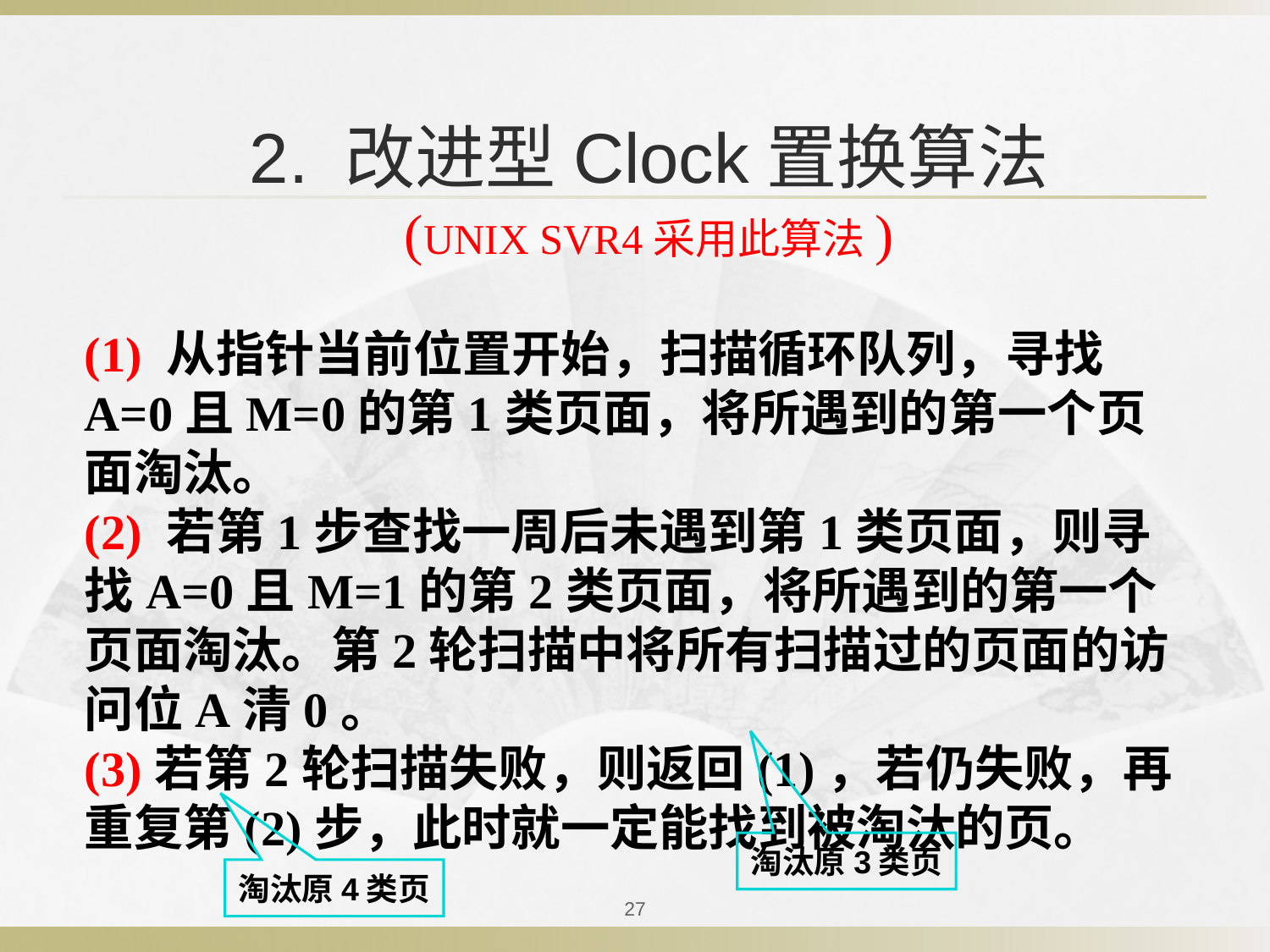

# 2. 改进型Clock置换算法 (UNIX SVR4采用此算法)
(1) 从指针当前位置开始，扫描循环队列，寻找A=0且M=0的第1类页面，将所遇到的第一个页面淘汰。
(2) 若第1步查找一周后未遇到第1类页面，则寻找A=0且M=1的第2类页面，将所遇到的第一个页面淘汰。第2轮扫描中将所有扫描过的页面的访问位A清0。
(3)若第2轮扫描失败，则返回(1)，若仍失败，再重复第(2)步，此时就一定能找到被淘汰的页。
淘汰原3类页
淘汰原4类页
27